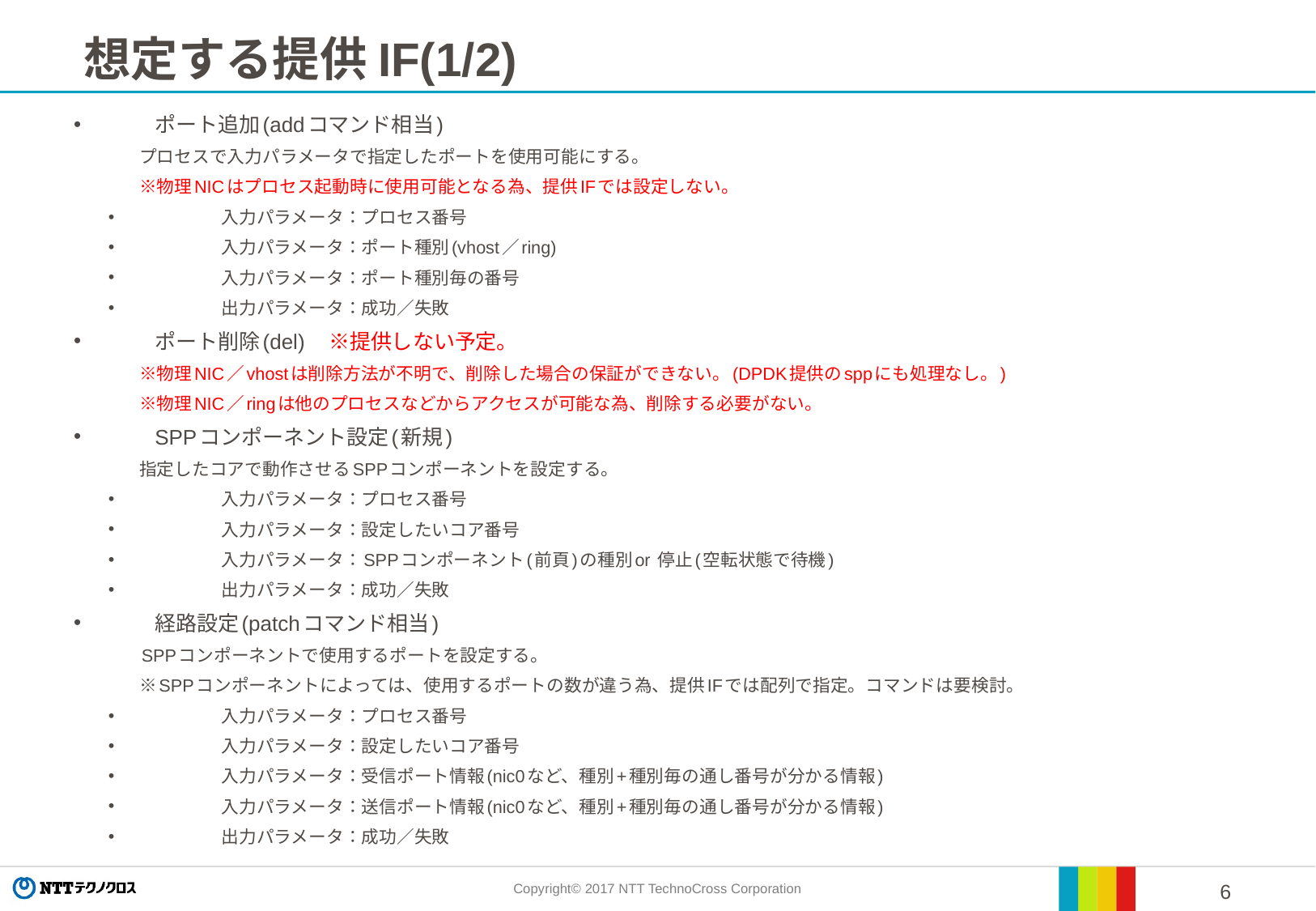

# 想定する提供IF(1/2)
ポート追加(addコマンド相当)
　プロセスで入力パラメータで指定したポートを使用可能にする。
　※物理NICはプロセス起動時に使用可能となる為、提供IFでは設定しない。
入力パラメータ：プロセス番号
入力パラメータ：ポート種別(vhost／ring)
入力パラメータ：ポート種別毎の番号
出力パラメータ：成功／失敗
ポート削除(del)　※提供しない予定。
　※物理NIC／vhostは削除方法が不明で、削除した場合の保証ができない。(DPDK提供のsppにも処理なし。)
　※物理NIC／ringは他のプロセスなどからアクセスが可能な為、削除する必要がない。
SPPコンポーネント設定(新規)
　指定したコアで動作させるSPPコンポーネントを設定する。
入力パラメータ：プロセス番号
入力パラメータ：設定したいコア番号
入力パラメータ：SPPコンポーネント(前頁)の種別or 停止(空転状態で待機)
出力パラメータ：成功／失敗
経路設定(patchコマンド相当)
　SPPコンポーネントで使用するポートを設定する。
　※SPPコンポーネントによっては、使用するポートの数が違う為、提供IFでは配列で指定。コマンドは要検討。
入力パラメータ：プロセス番号
入力パラメータ：設定したいコア番号
入力パラメータ：受信ポート情報(nic0など、種別+種別毎の通し番号が分かる情報)
入力パラメータ：送信ポート情報(nic0など、種別+種別毎の通し番号が分かる情報)
出力パラメータ：成功／失敗